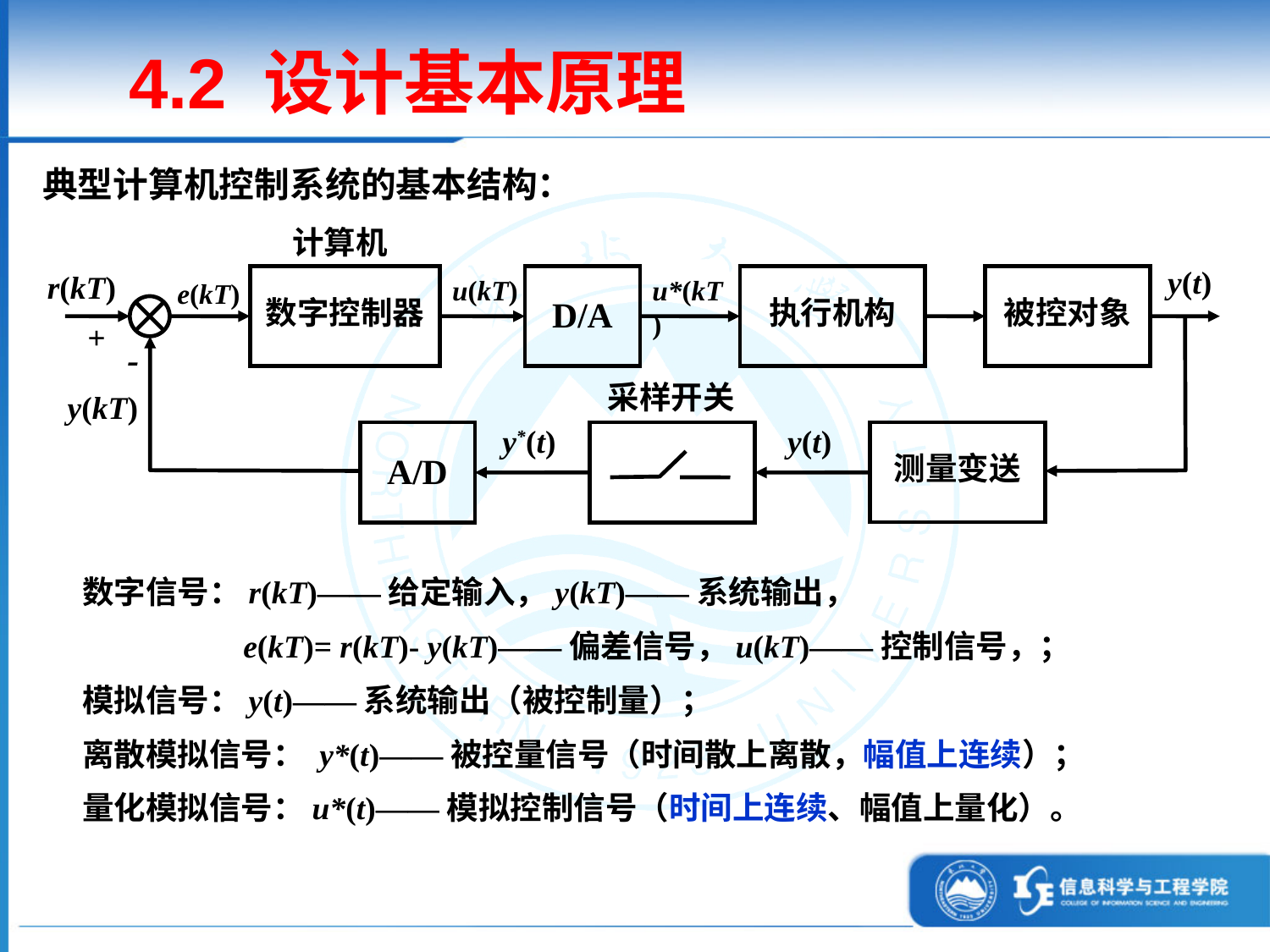

4.2 设计基本原理
典型计算机控制系统的基本结构：
计算机
y(t)
r(kT)

数字控制器
u(kT)

D/A
u*(kT)

执行机构

被控对象
e(kT)

+

-

采样开关
y(kT)
y*(t)
y(t)

测量变送

A/D

数字信号：r(kT)——给定输入，y(kT)——系统输出，
                    e(kT)= r(kT)- y(kT)——偏差信号，u(kT)——控制信号，；
模拟信号：y(t)——系统输出（被控制量）；
离散模拟信号： y*(t)——被控量信号（时间散上离散，幅值上连续）；
量化模拟信号：u*(t)——模拟控制信号（时间上连续、幅值上量化）。